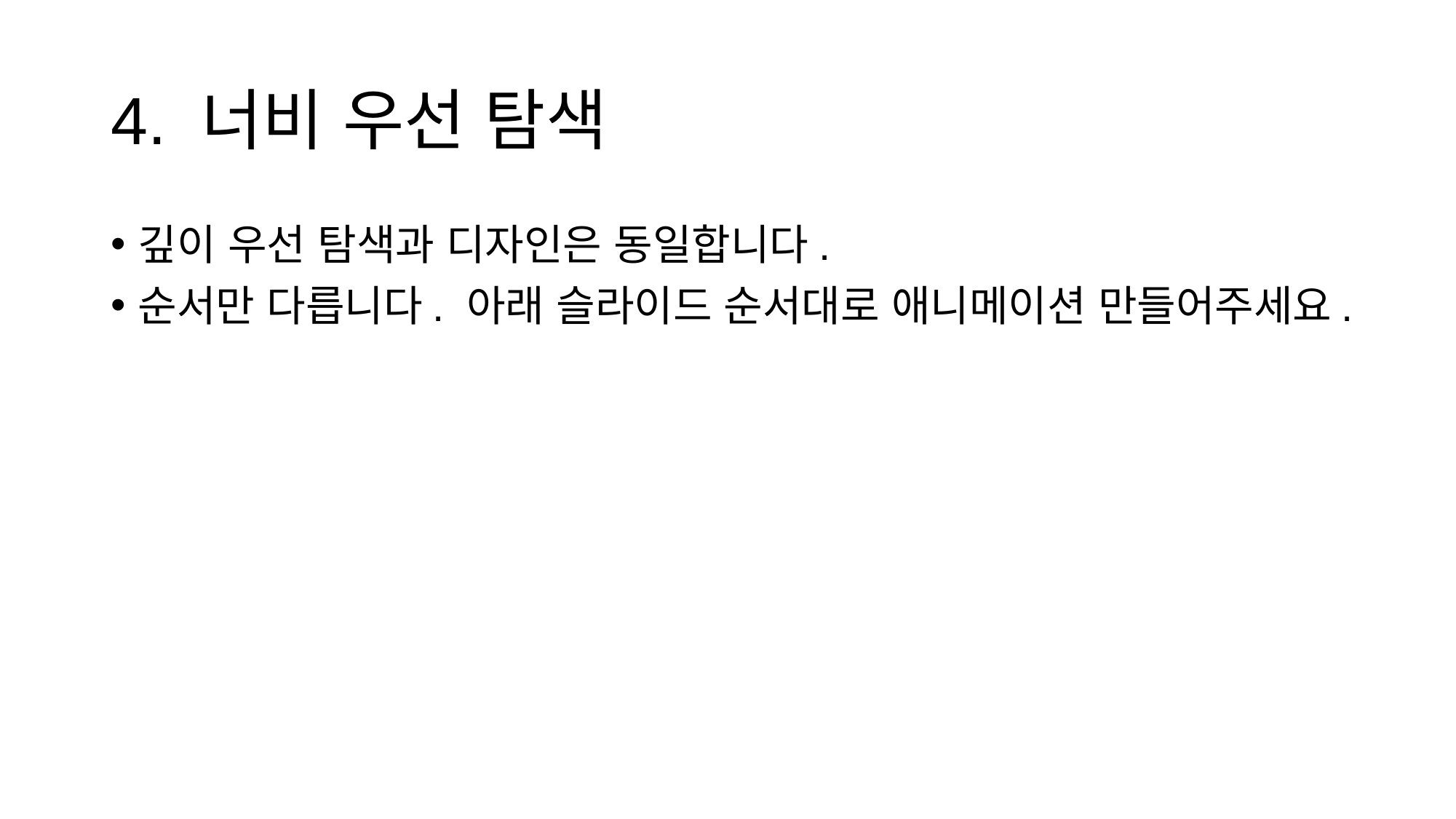

# 4. 너비 우선 탐색
깊이 우선 탐색과 디자인은 동일합니다.
순서만 다릅니다. 아래 슬라이드 순서대로 애니메이션 만들어주세요.